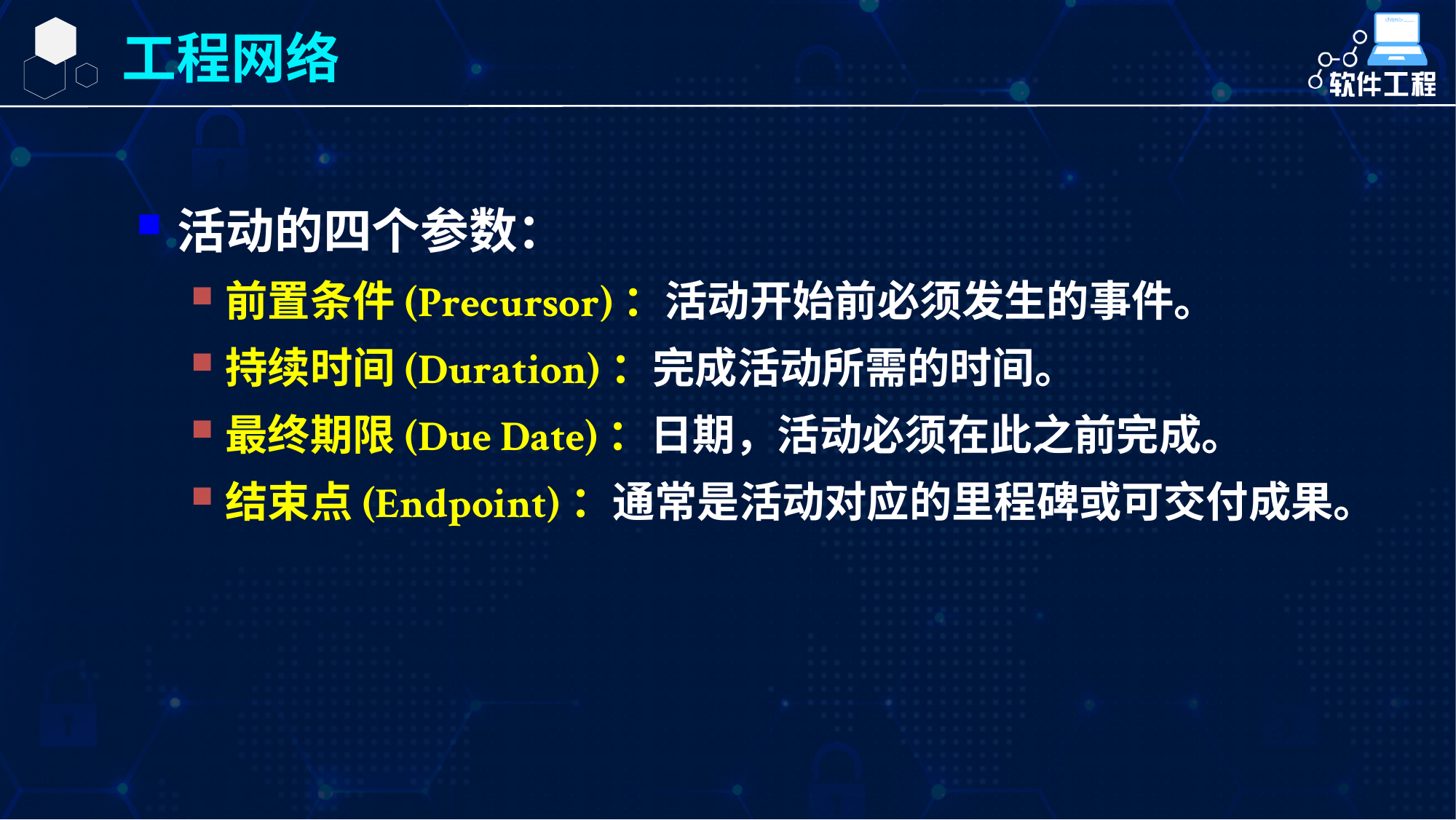

工程网络
活动的四个参数：
前置条件(Precursor)：活动开始前必须发生的事件。
持续时间(Duration)：完成活动所需的时间。
最终期限(Due Date)：日期，活动必须在此之前完成。
结束点(Endpoint)：通常是活动对应的里程碑或可交付成果。